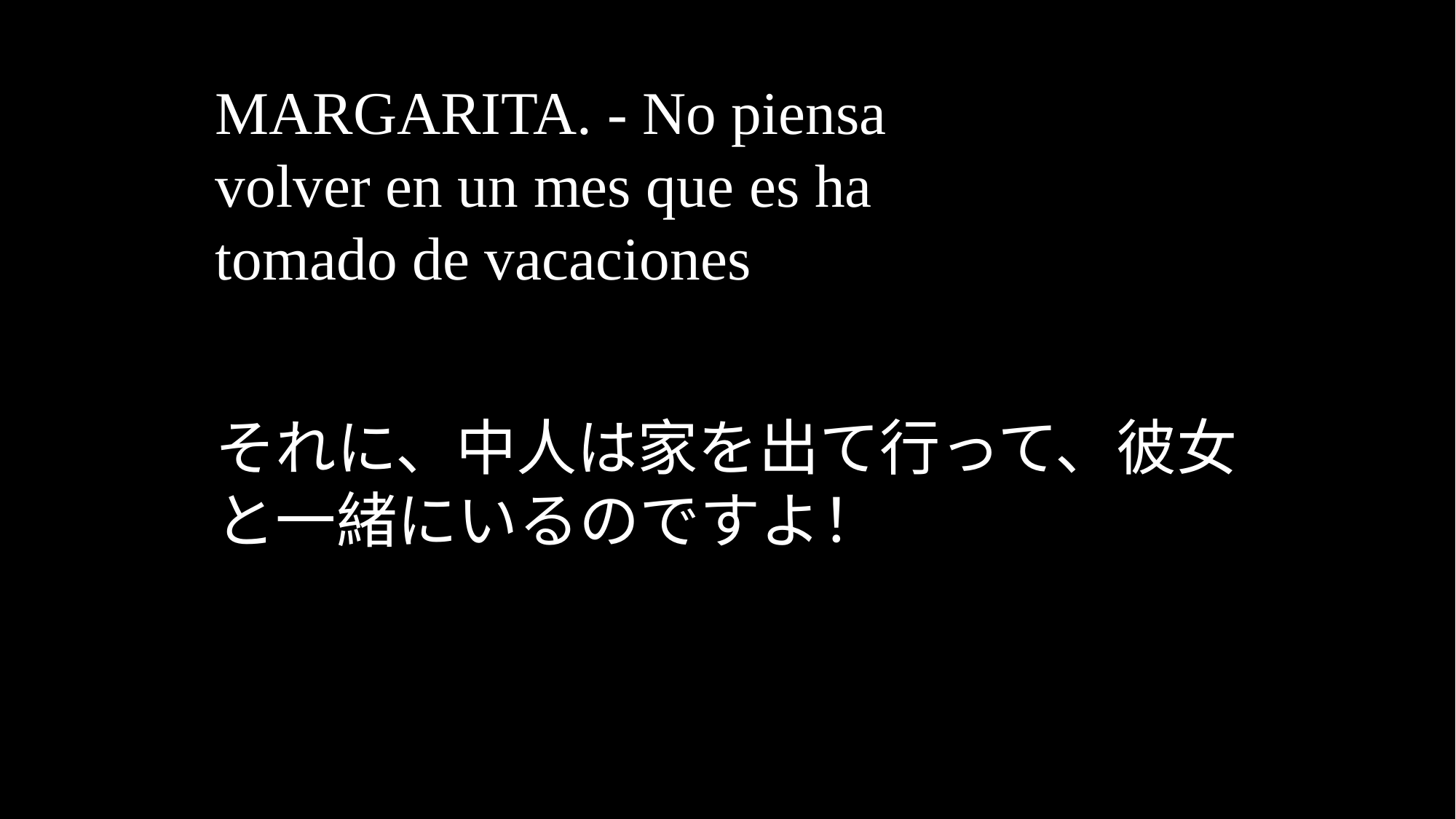

MARGARITA. - No piensa volver en un mes que es ha tomado de vacaciones

それに、中人は家を出て行って、彼女と一緒にいるのですよ！